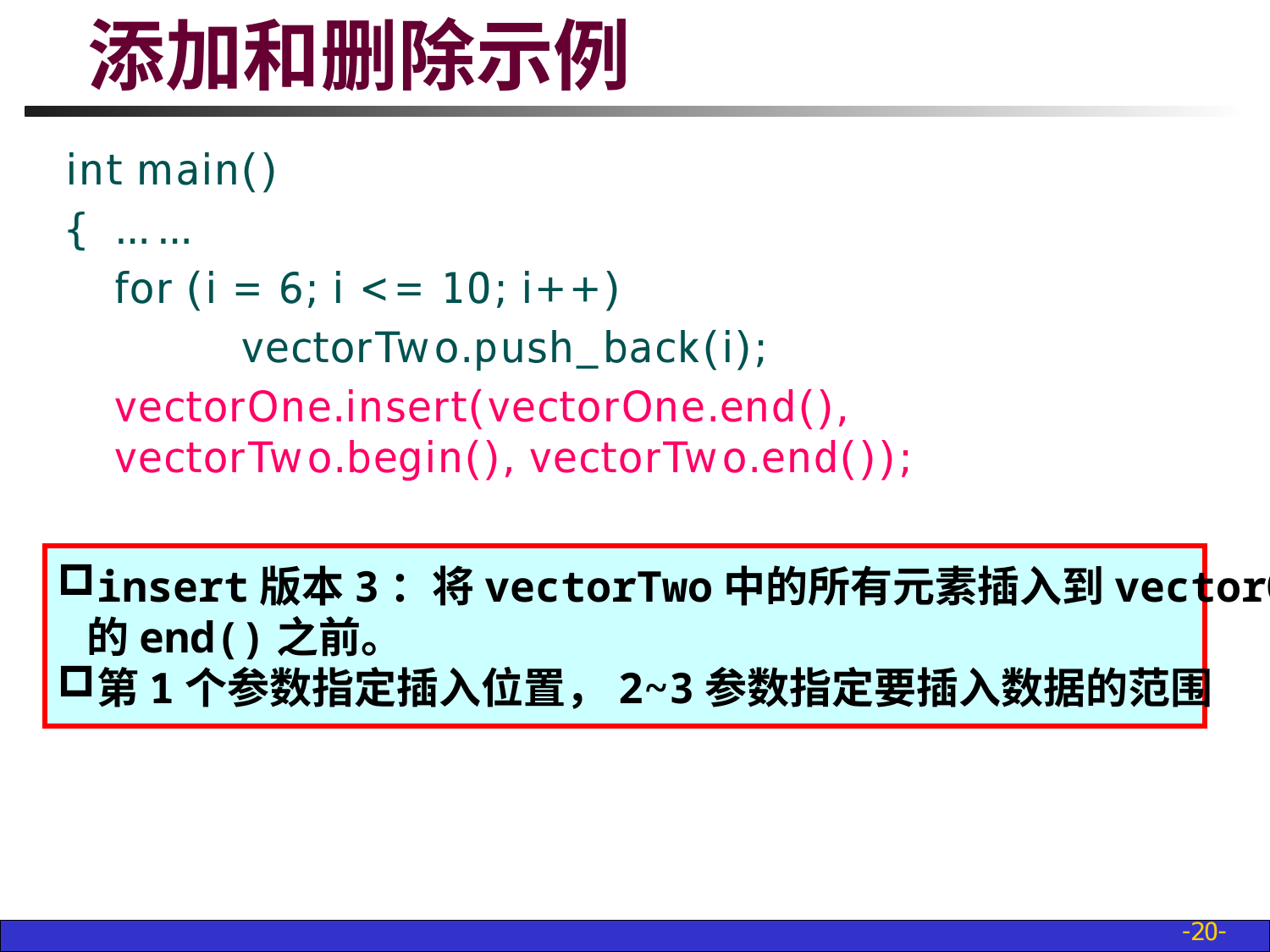

# 添加和删除示例
int main()
{	……
	for (i = 6; i <= 10; i++)
		vectorTwo.push_back(i);
	vectorOne.insert(vectorOne.end(), 	vectorTwo.begin(), vectorTwo.end());

insert版本3：将vectorTwo中的所有元素插入到vectorOne
  的end()之前。
第1个参数指定插入位置，2~3参数指定要插入数据的范围
-20-